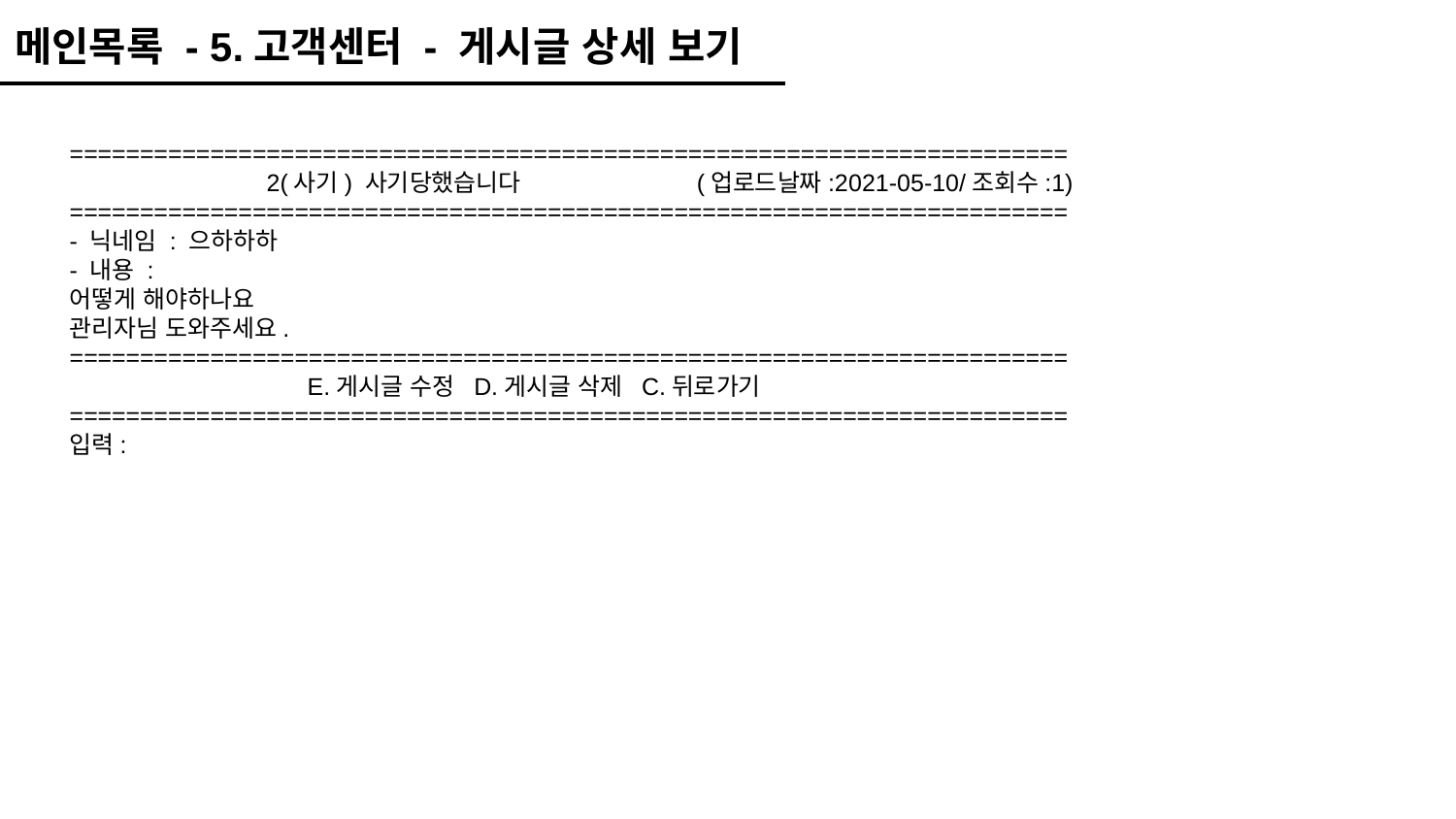

메인목록 - 5.고객센터 - 게시글 상세 보기
=======================================================================
                             2(사기) 사기당했습니다                         (업로드날짜:2021-05-10/조회수:1)
=======================================================================
- 닉네임 : 으하하하
- 내용 :
어떻게 해야하나요
관리자님 도와주세요.
=======================================================================
                                   E.게시글 수정  D.게시글 삭제  C.뒤로가기
=======================================================================
입력: